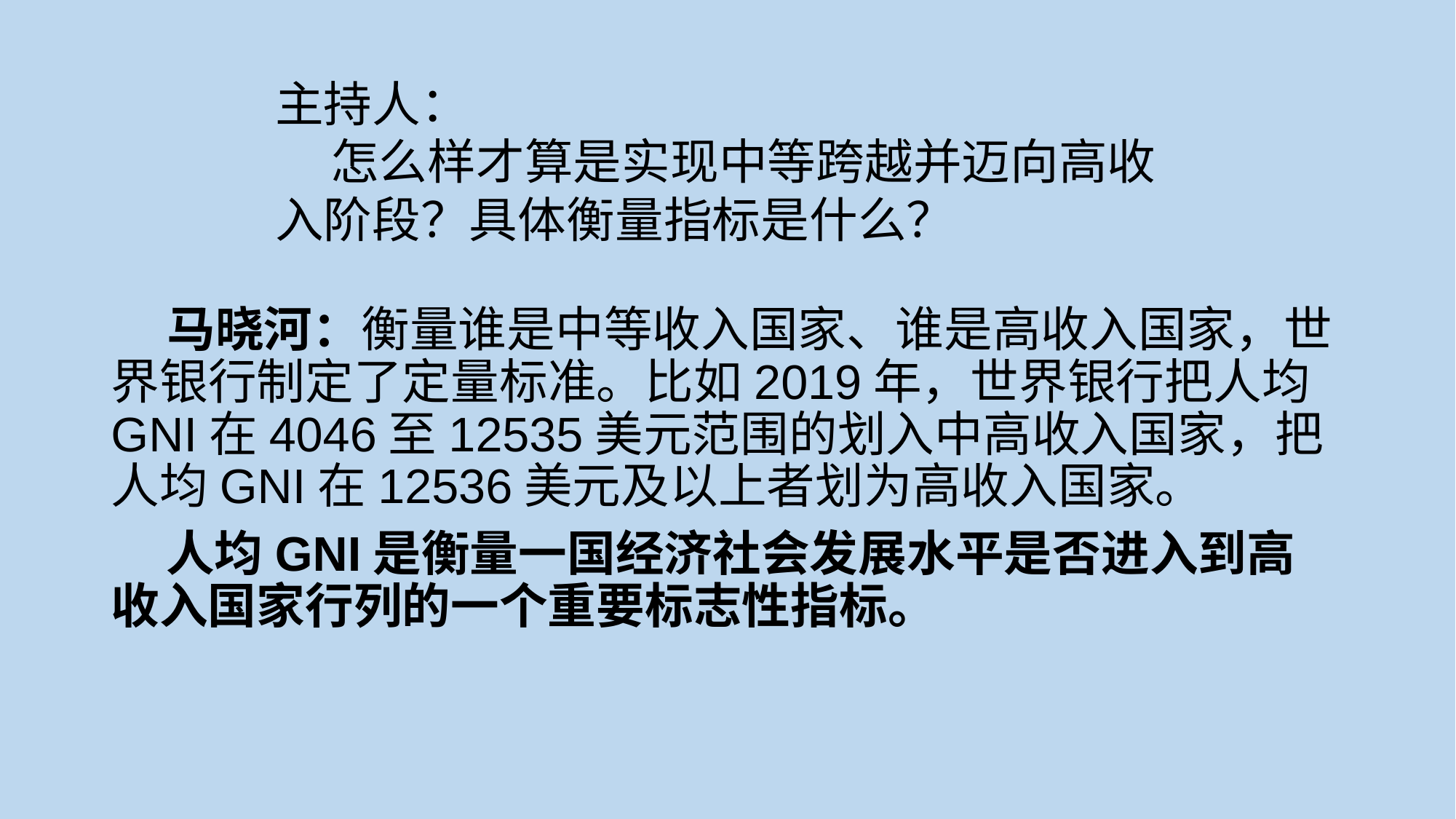

主持人：
    怎么样才算是实现中等跨越并迈向高收入阶段？具体衡量指标是什么？
    马晓河：衡量谁是中等收入国家、谁是高收入国家，世界银行制定了定量标准。比如2019年，世界银行把人均GNI在4046至12535美元范围的划入中高收入国家，把人均GNI在12536美元及以上者划为高收入国家。
    人均GNI是衡量一国经济社会发展水平是否进入到高收入国家行列的一个重要标志性指标。